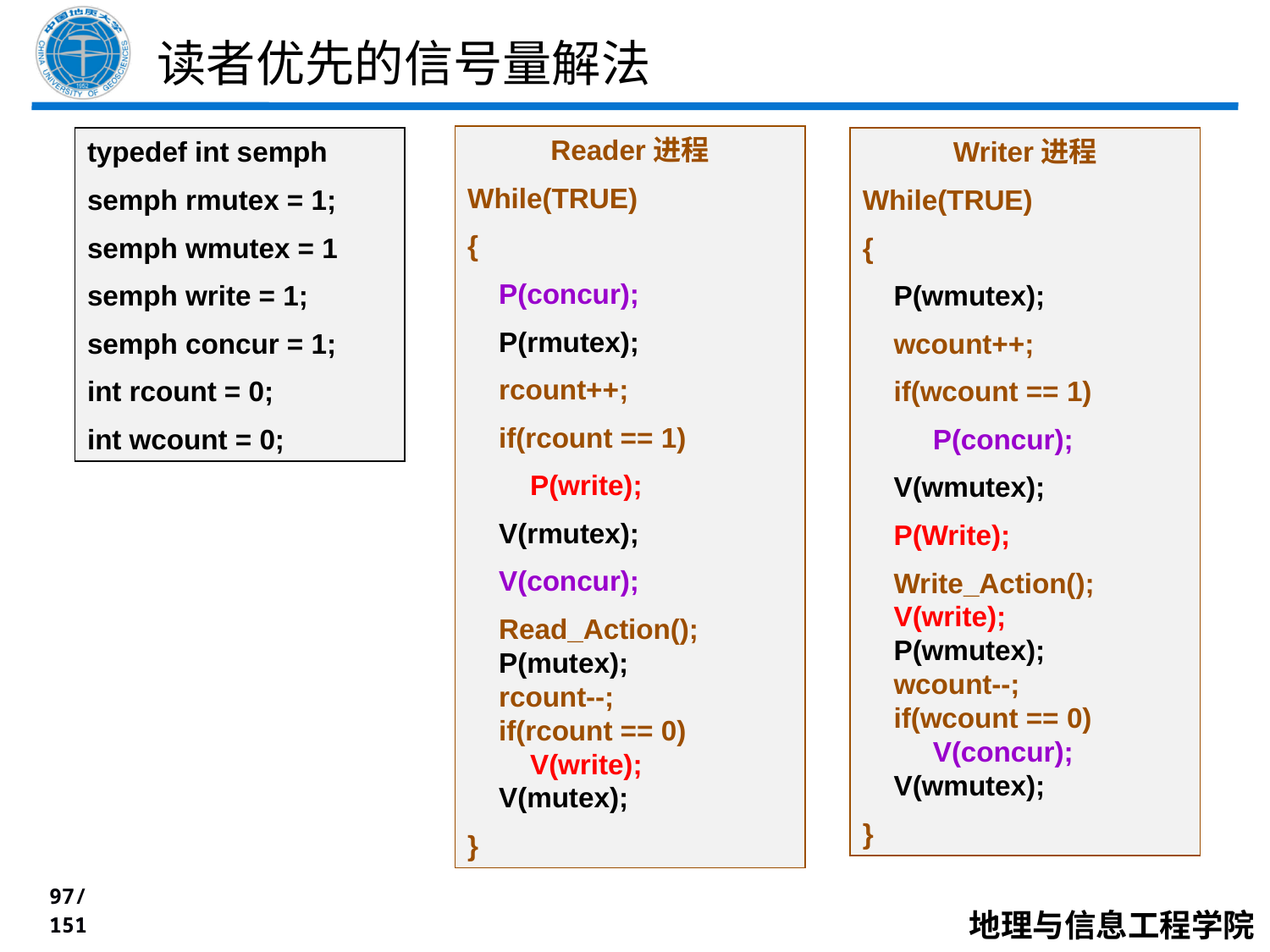

读者优先的信号量解法
Reader进程
While(TRUE)
{
    P(concur);
    P(rmutex);
    rcount++;
    if(rcount == 1)
        P(write);
    V(rmutex);
    V(concur);
    Read_Action();
    P(mutex);
    rcount--;
    if(rcount == 0)
        V(write);
    V(mutex);
}
typedef int semph
semph rmutex = 1;
semph wmutex = 1
semph write = 1;
semph concur = 1;
int rcount = 0;
int wcount = 0;
Writer进程
While(TRUE)
{
    P(wmutex);
    wcount++;
    if(wcount == 1)
         P(concur);
    V(wmutex);
    P(Write);
    Write_Action();
    V(write);
    P(wmutex);
    wcount--;
    if(wcount == 0)
         V(concur);
    V(wmutex);
}